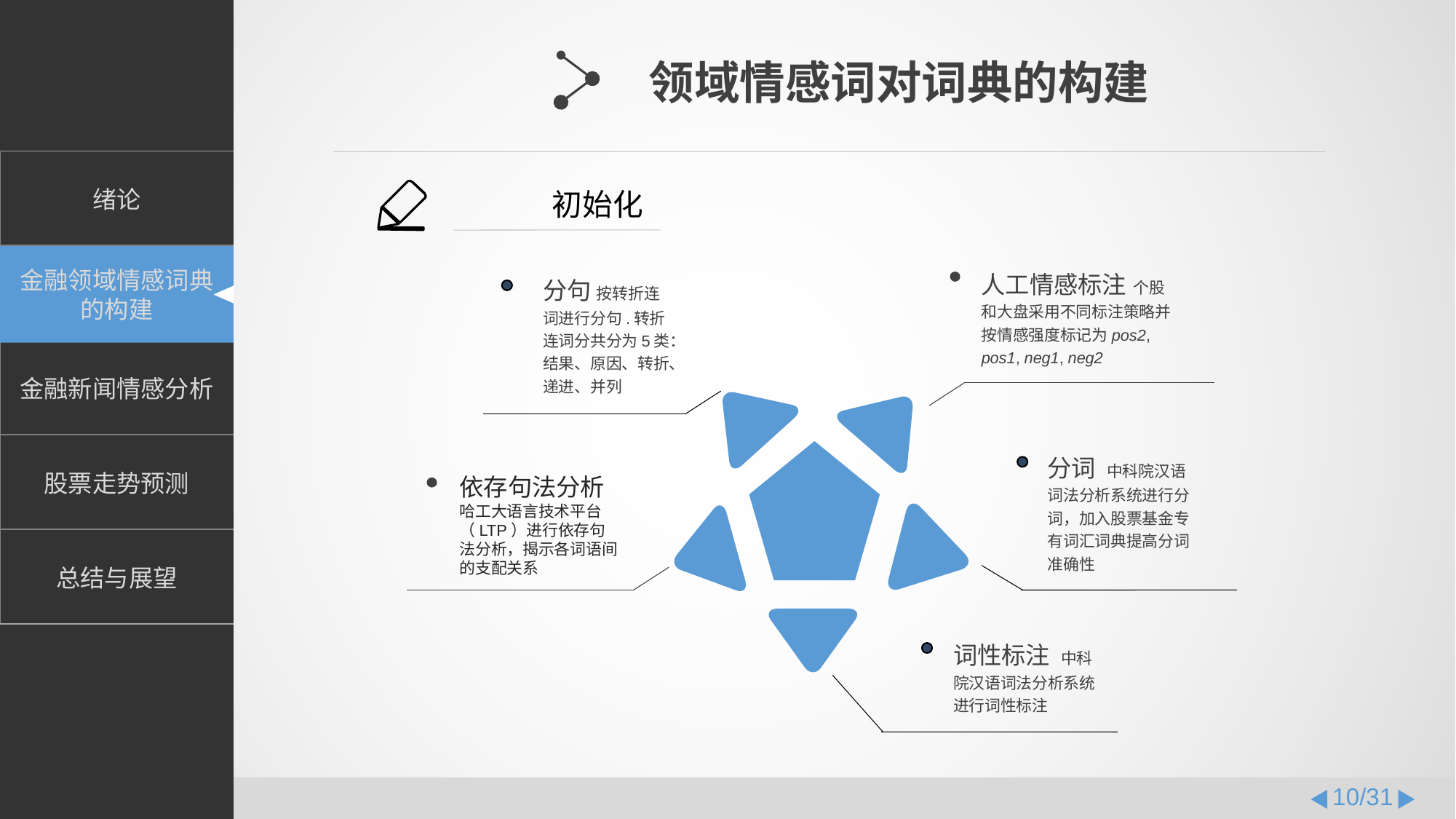

领域情感词对词典的构建

初始化
人工情感标注  个股和大盘采用不同标注策略并按情感强度标记为pos2, pos1, neg1, neg2

分句 按转折连词进行分句.转折连词分共分为5类：结果、原因、转折、递进、并列

分词  中科院汉语词法分析系统进行分词，加入股票基金专有词汇词典提高分词准确性

依存句法分析 哈工大语言技术平台（LTP）进行依存句法分析，揭示各词语间的支配关系

词性标注  中科院汉语词法分析系统进行词性标注